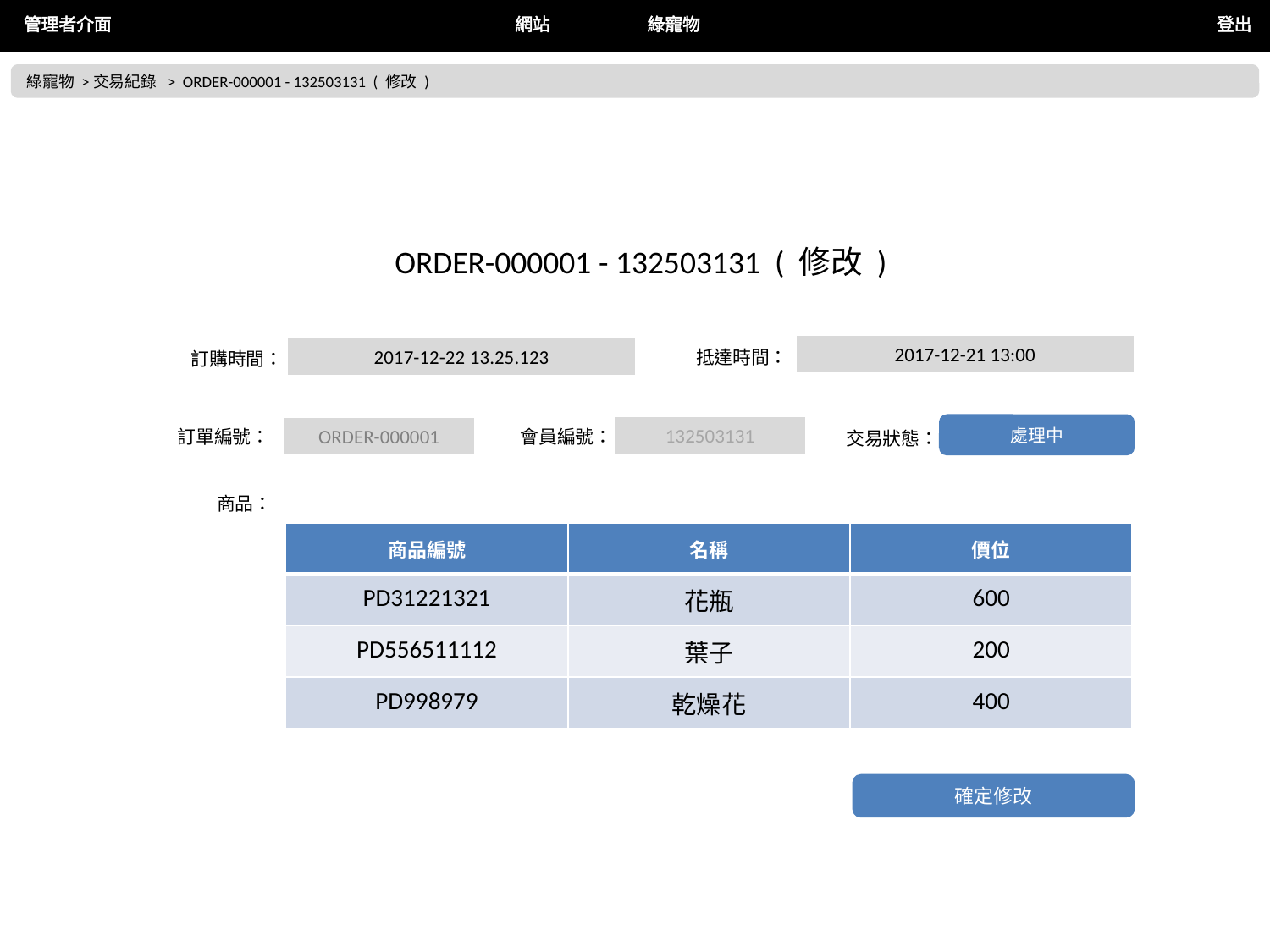

綠寵物
網站
登出
管理者介面
綠寵物 >交易紀錄  >  ORDER-000001 - 132503131  ( 修改 )
ORDER-000001 - 132503131  ( 修改 )
2017-12-21 13:00
2017-12-22 13.25.123
抵達時間：
訂購時間：
處理中
132503131
ORDER-000001
會員編號：
訂單編號：
交易狀態：
商品：
| 商品編號 | 名稱 | 價位 |
| --- | --- | --- |
| PD31221321 | 花瓶 | 600 |
| PD556511112 | 葉子 | 200 |
| PD998979 | 乾燥花 | 400 |
確定修改